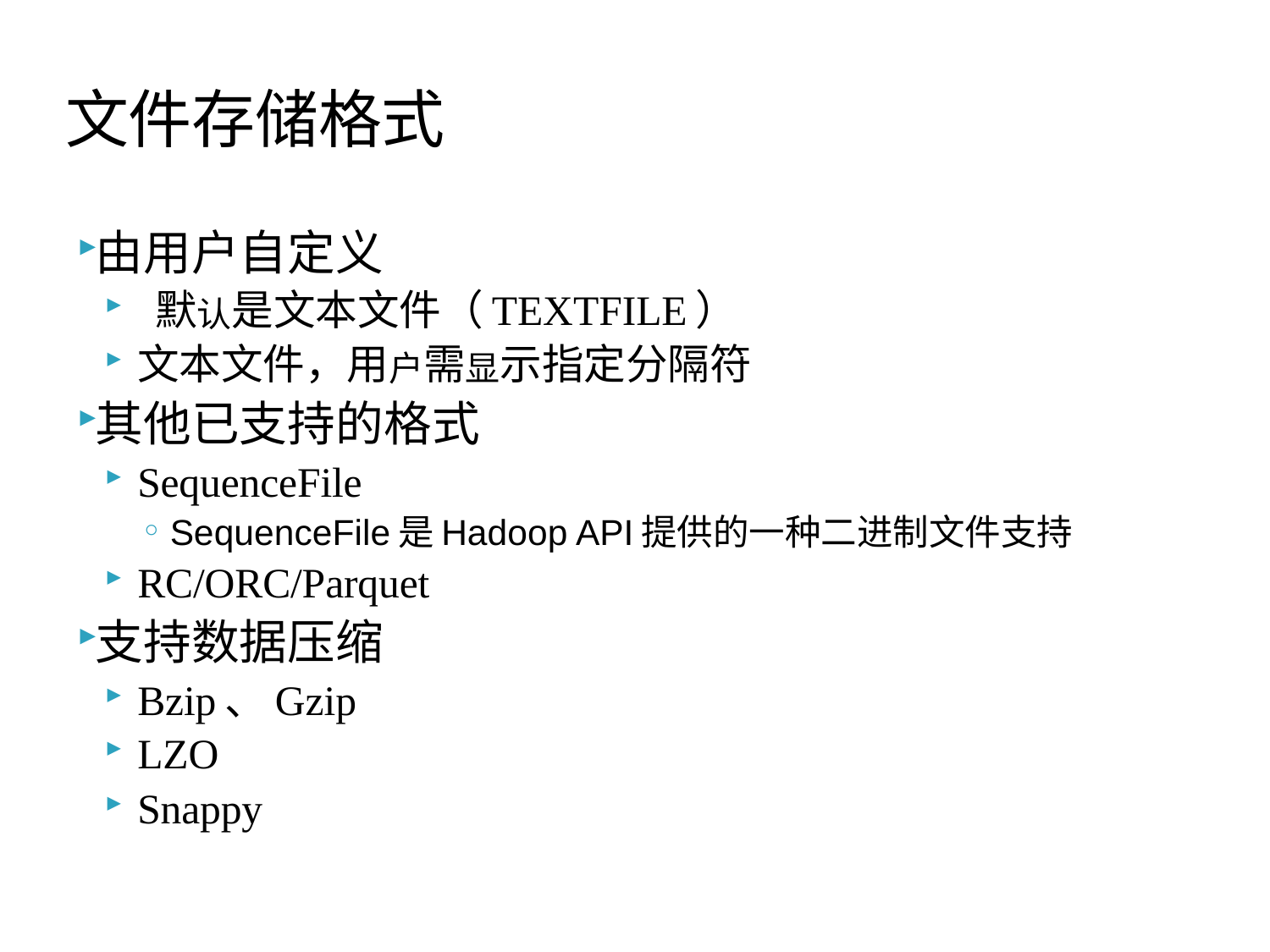

# 文件存储格式
由用户自定义
 默认是文本文件（TEXTFILE）
文本文件，用户需显示指定分隔符
其他已支持的格式
SequenceFile
SequenceFile是Hadoop API提供的一种二进制文件支持
RC/ORC/Parquet
支持数据压缩
Bzip、Gzip
LZO
Snappy